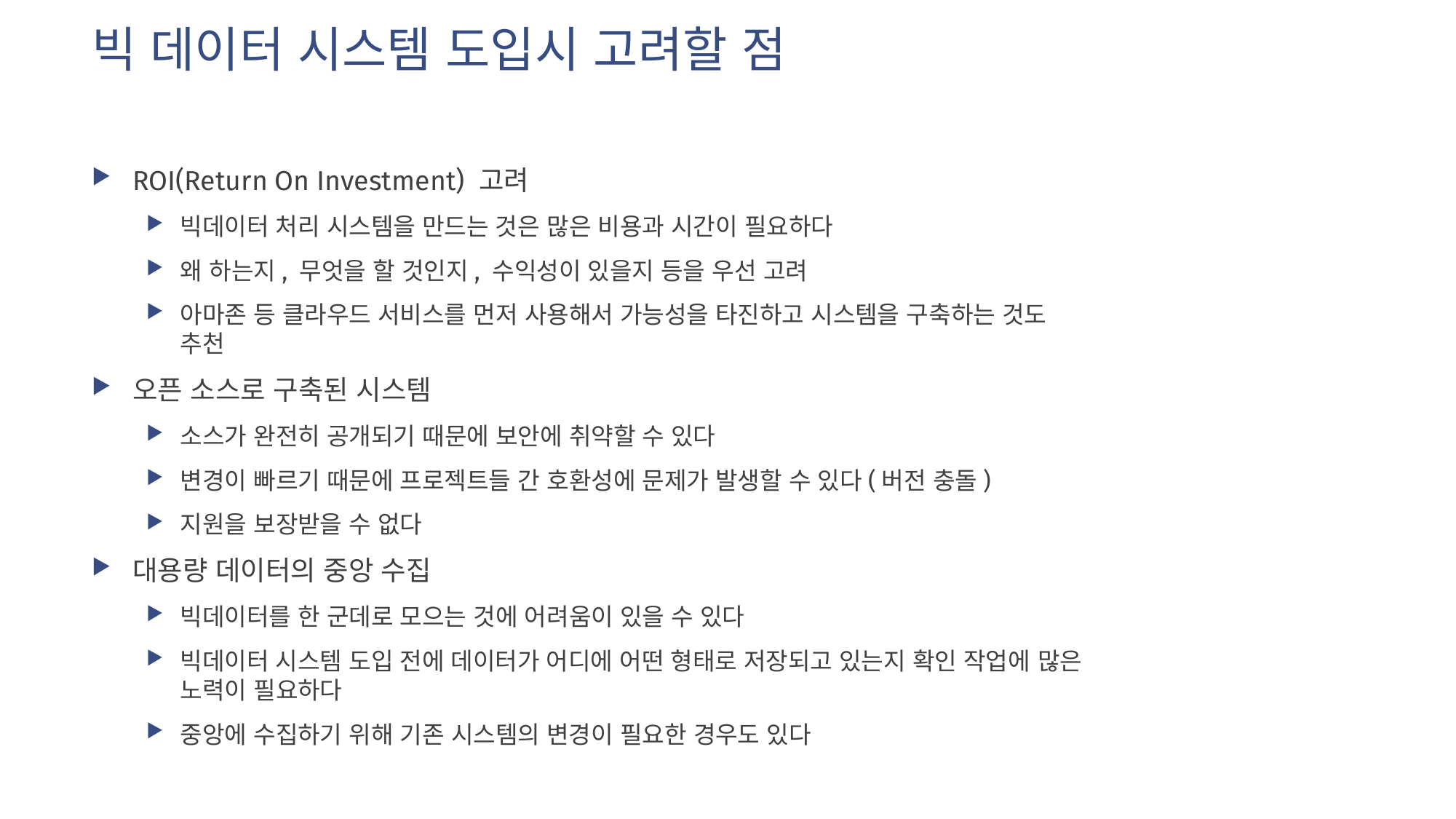

# 빅 데이터 시스템 도입시 고려할 점
ROI(Return On Investment) 고려
빅데이터 처리 시스템을 만드는 것은 많은 비용과 시간이 필요하다
왜 하는지, 무엇을 할 것인지, 수익성이 있을지 등을 우선 고려
아마존 등 클라우드 서비스를 먼저 사용해서 가능성을 타진하고 시스템을 구축하는 것도 추천
오픈 소스로 구축된 시스템
소스가 완전히 공개되기 때문에 보안에 취약할 수 있다
변경이 빠르기 때문에 프로젝트들 간 호환성에 문제가 발생할 수 있다(버전 충돌)
지원을 보장받을 수 없다
대용량 데이터의 중앙 수집
빅데이터를 한 군데로 모으는 것에 어려움이 있을 수 있다
빅데이터 시스템 도입 전에 데이터가 어디에 어떤 형태로 저장되고 있는지 확인 작업에 많은 노력이 필요하다
중앙에 수집하기 위해 기존 시스템의 변경이 필요한 경우도 있다